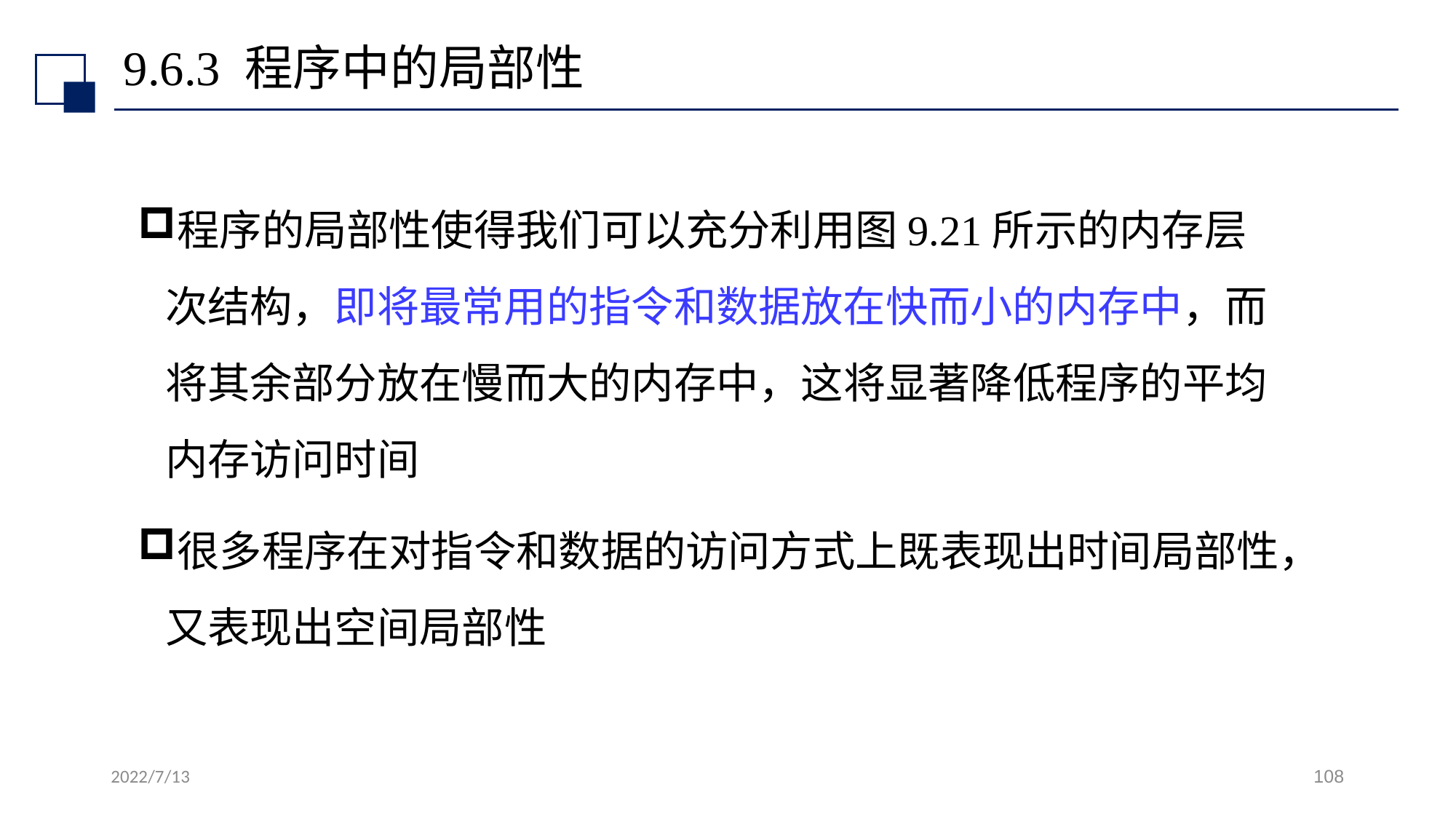

# 9.6.3 程序中的局部性
程序的局部性使得我们可以充分利用图9.21所示的内存层次结构，即将最常用的指令和数据放在快而小的内存中，而将其余部分放在慢而大的内存中，这将显著降低程序的平均内存访问时间
很多程序在对指令和数据的访问方式上既表现出时间局部性，又表现出空间局部性
2022/7/13
108